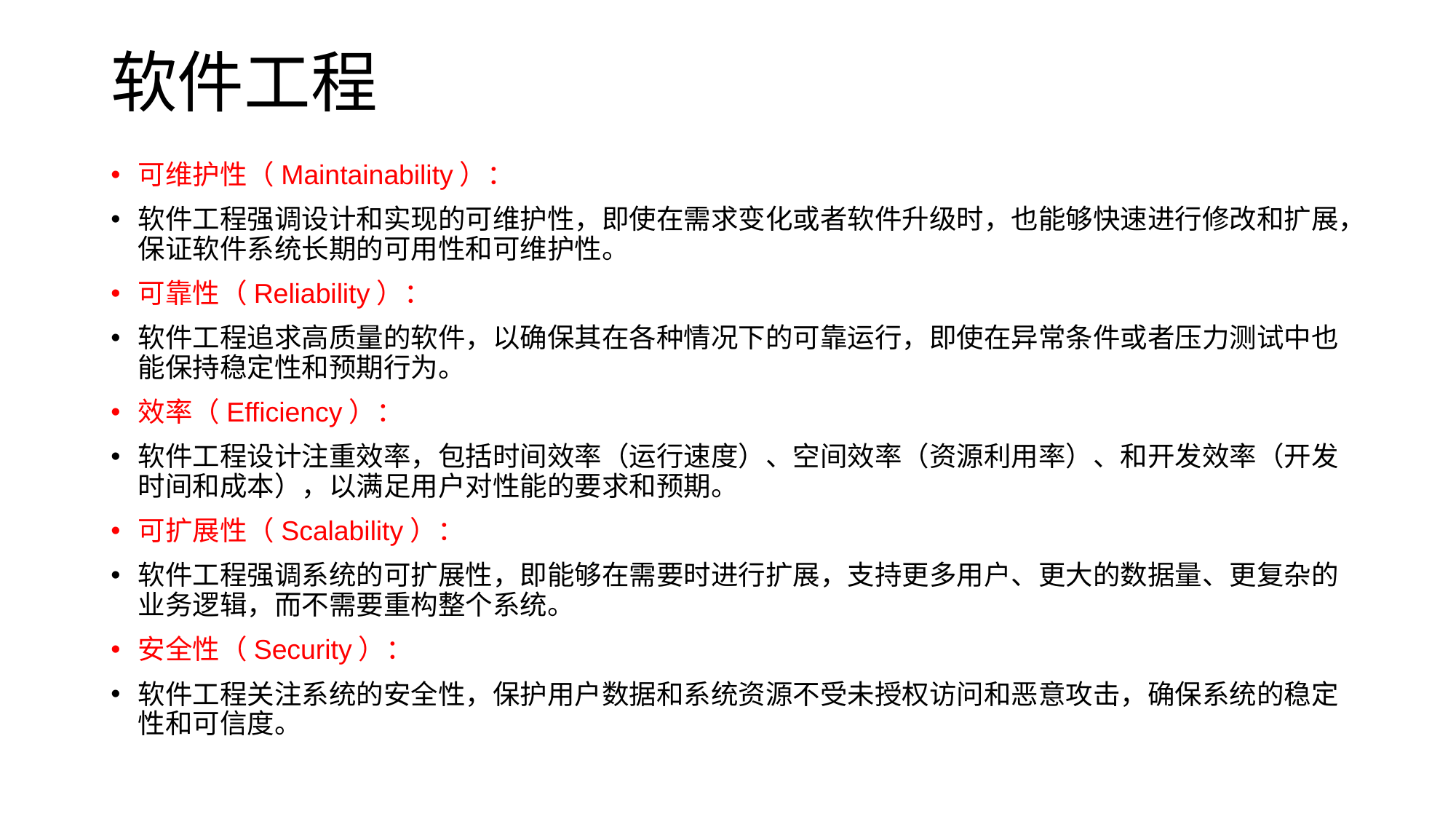

# 软件工程
可维护性（Maintainability）：
软件工程强调设计和实现的可维护性，即使在需求变化或者软件升级时，也能够快速进行修改和扩展，保证软件系统长期的可用性和可维护性。
可靠性（Reliability）：
软件工程追求高质量的软件，以确保其在各种情况下的可靠运行，即使在异常条件或者压力测试中也能保持稳定性和预期行为。
效率（Efficiency）：
软件工程设计注重效率，包括时间效率（运行速度）、空间效率（资源利用率）、和开发效率（开发时间和成本），以满足用户对性能的要求和预期。
可扩展性（Scalability）：
软件工程强调系统的可扩展性，即能够在需要时进行扩展，支持更多用户、更大的数据量、更复杂的业务逻辑，而不需要重构整个系统。
安全性（Security）：
软件工程关注系统的安全性，保护用户数据和系统资源不受未授权访问和恶意攻击，确保系统的稳定性和可信度。